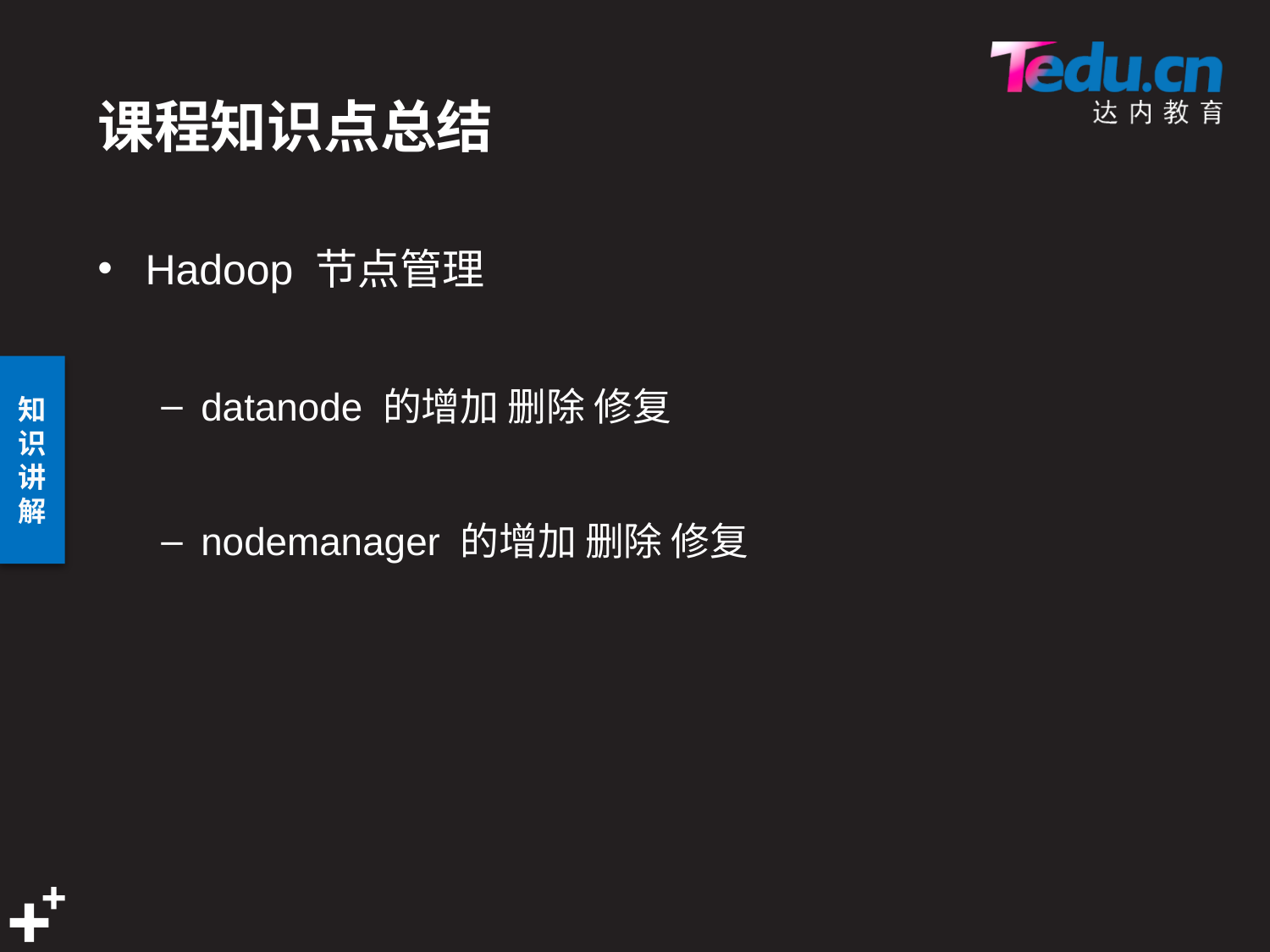

# 课程知识点总结
Hadoop 节点管理

datanode 的增加 删除 修复

nodemanager 的增加 删除 修复